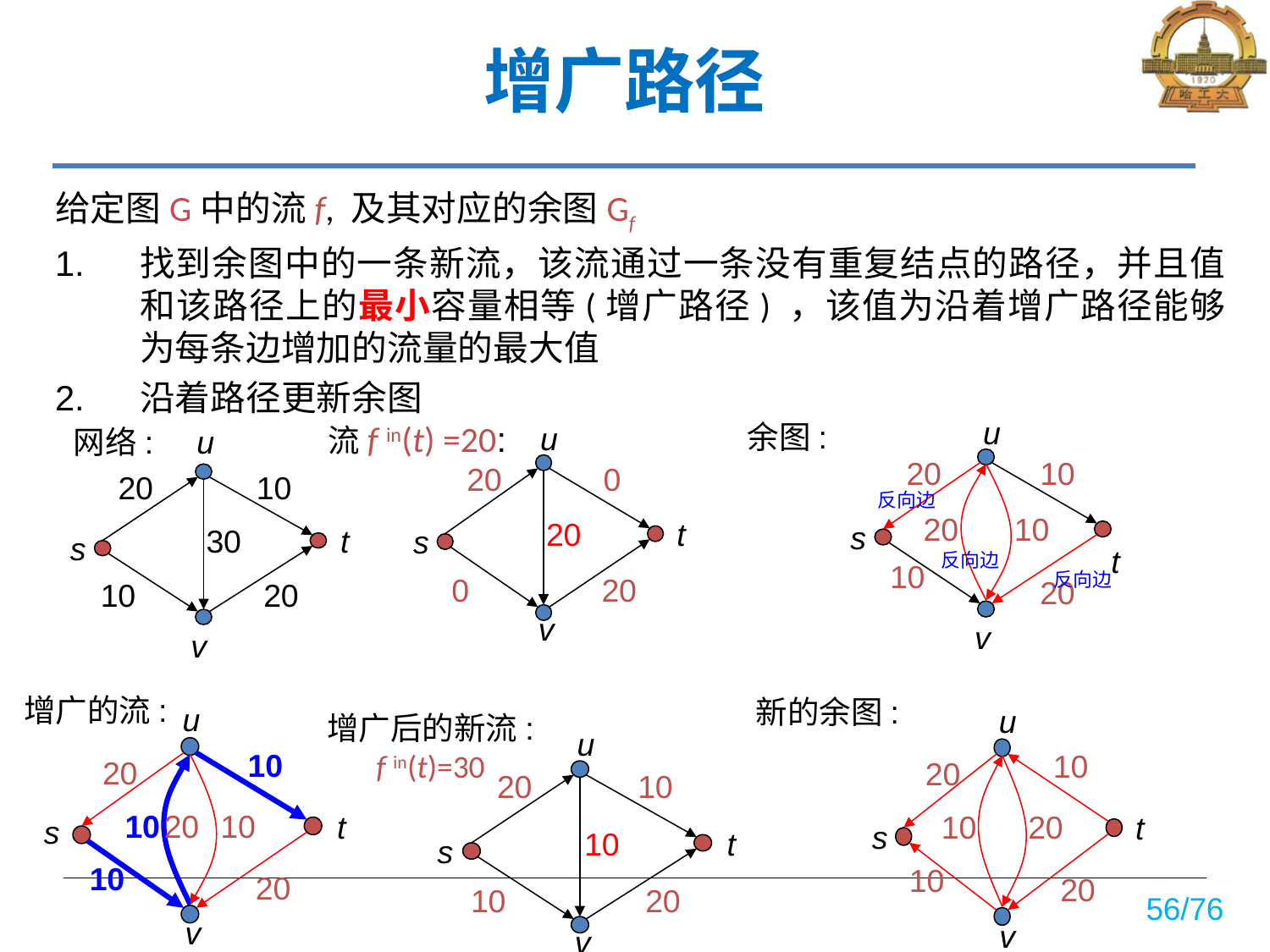

# 增广路径
给定图G中的流f, 及其对应的余图Gf
找到余图中的一条新流，该流通过一条没有重复结点的路径，并且值和该路径上的最小容量相等(增广路径) ，该值为沿着增广路径能够为每条边增加的流量的最大值
沿着路径更新余图
u
20
10

反向边
20
10
s

t
反向边
10
反向边
20

余图:
流f in(t) =20:
网络:
u

20
10
30
t
s

10
20

u

20
0
20
t
s

0
20

v
v
v
增广的流:
新的余图:
u

10
20

10
20
10
t

10
20

v
s
u

10
20

10
20
t
s

10
20

增广后的新流:
f in(t)=30
u

20
10
10
t
s

10
20

v
v